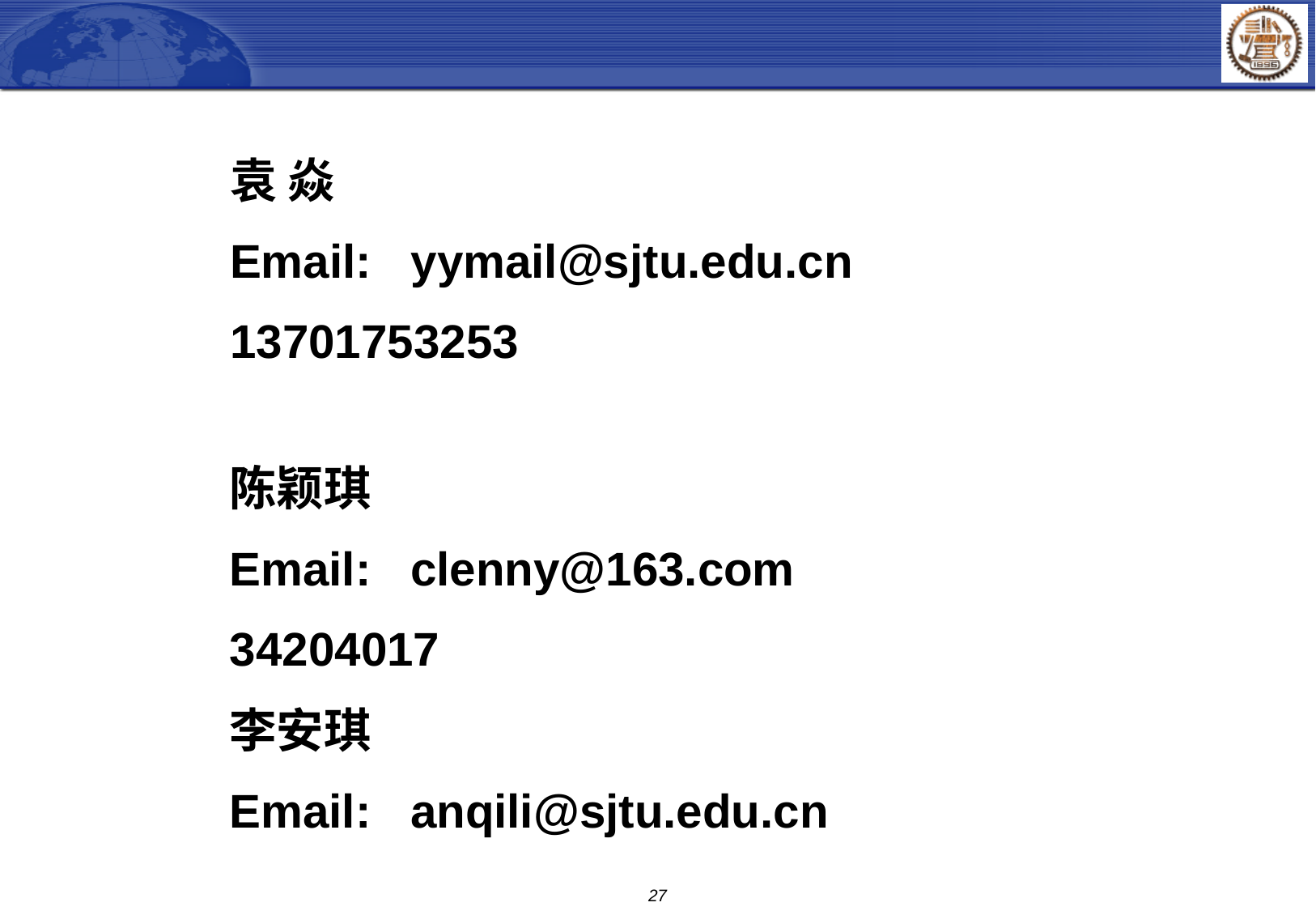

袁 焱
Email:   yymail@sjtu.edu.cn
13701753253
陈颖琪
Email:   clenny@163.com
34204017
李安琪
Email:   anqili@sjtu.edu.cn
27